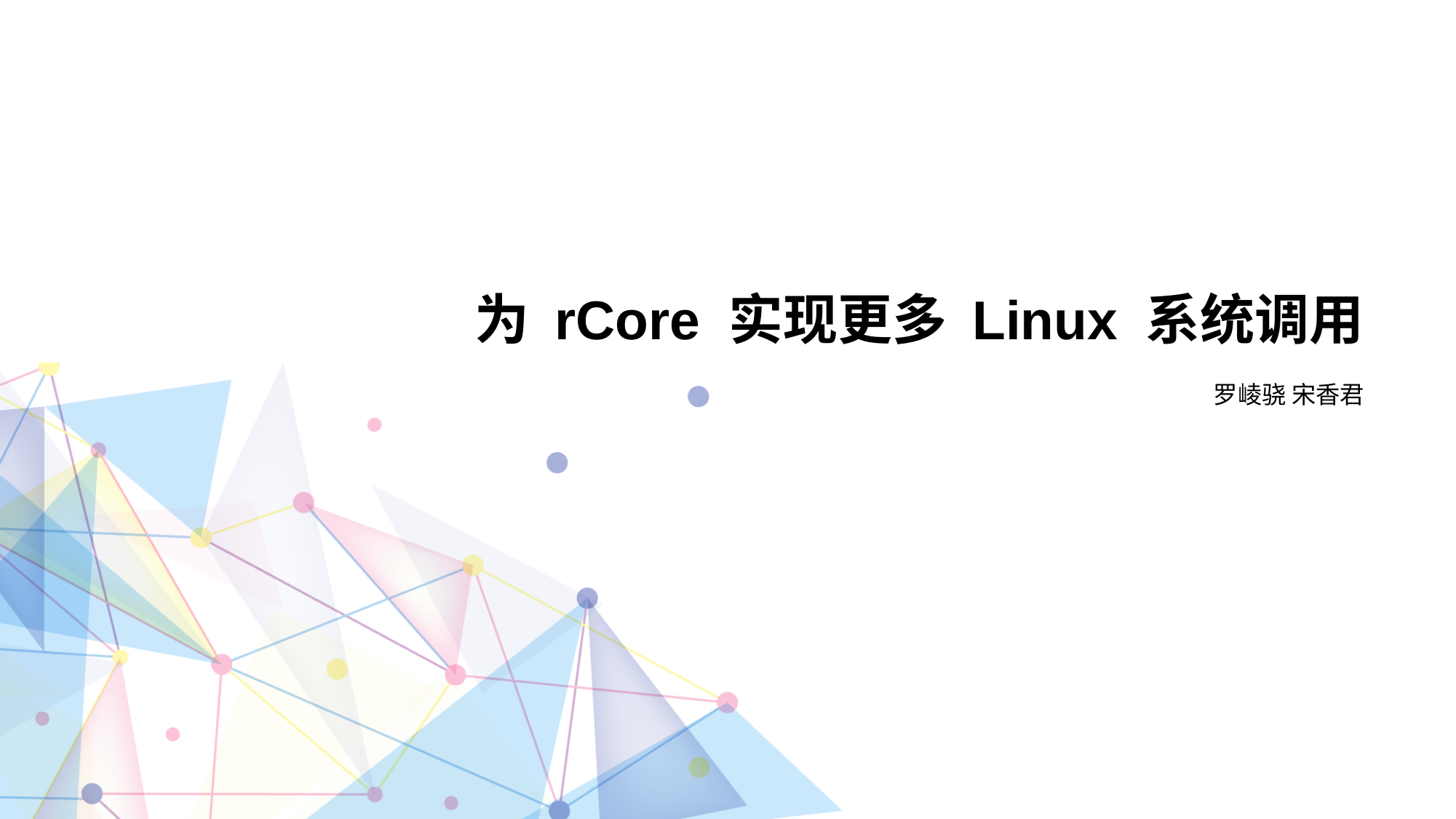

# 为 rCore 实现更多 Linux 系统调用
罗崚骁 宋香君